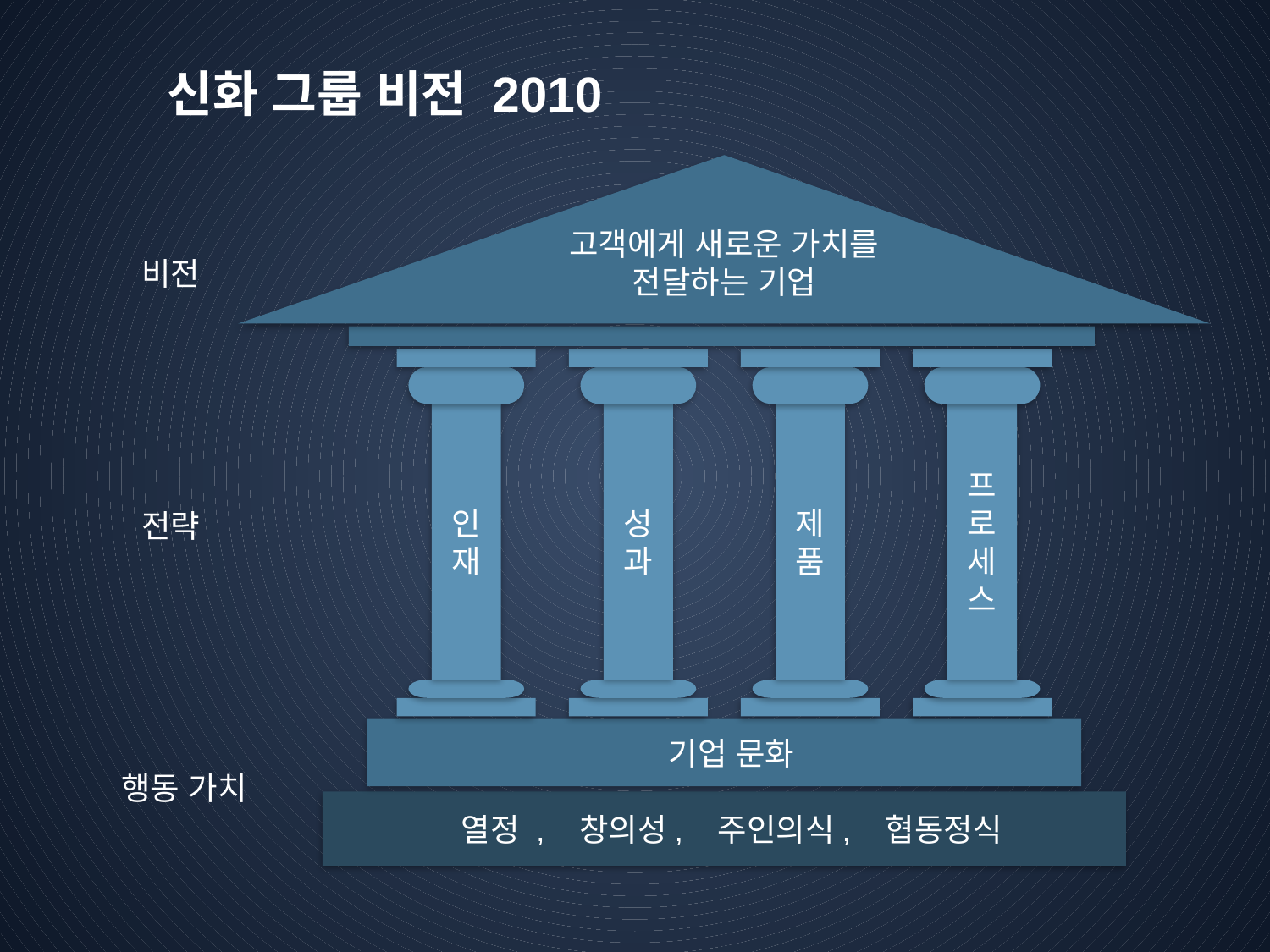

신화 그룹 비전 2010
고객에게 새로운 가치를
전달하는 기업

비전

인재
성과
제품
프로세스

전략
 기업 문화
행동 가치
 열정 ,   창의성,   주인의식,   협동정식